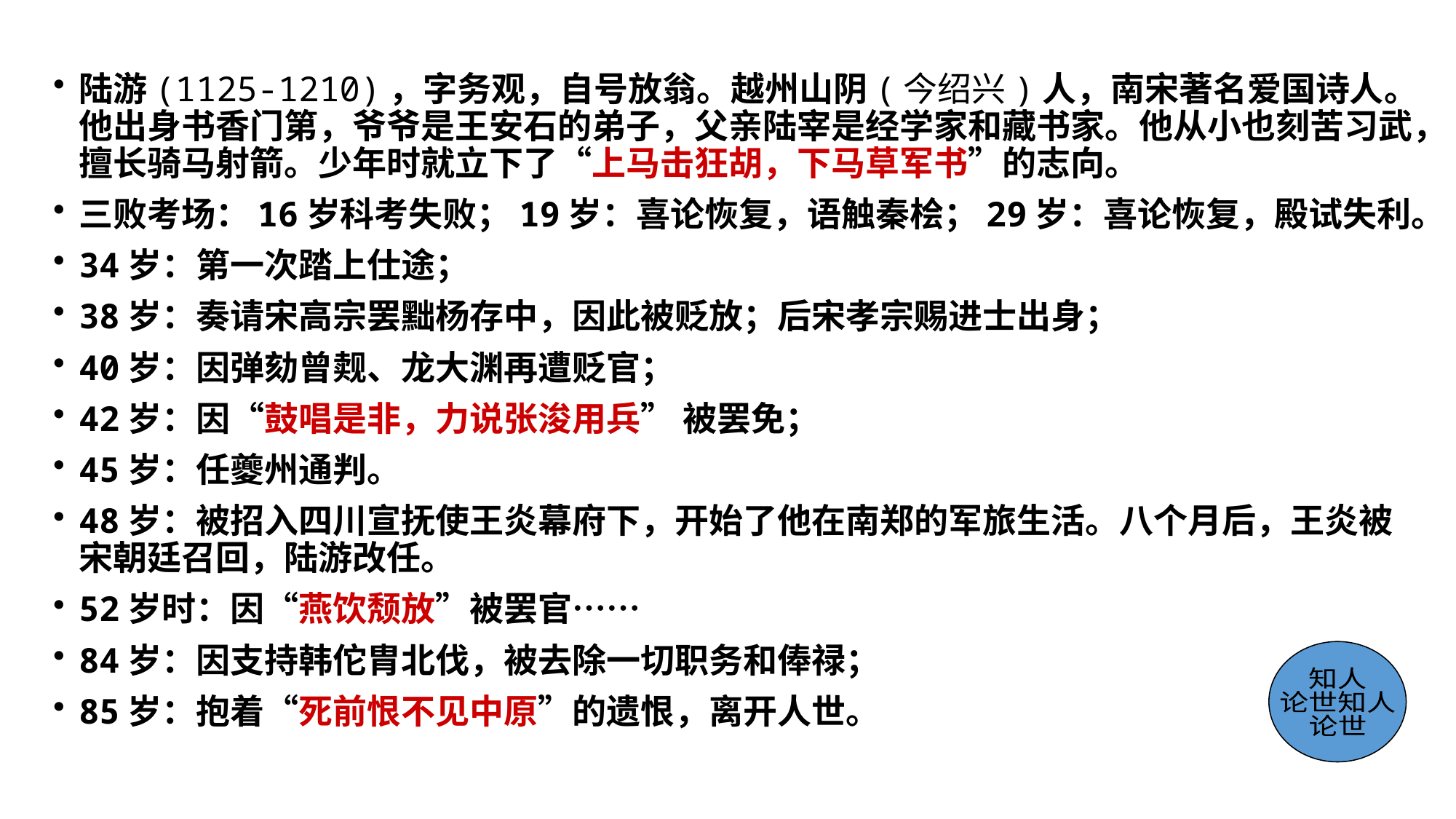

陆游(1125-1210)，字务观，自号放翁。越州山阴(今绍兴)人，南宋著名爱国诗人。他出身书香门第，爷爷是王安石的弟子，父亲陆宰是经学家和藏书家。他从小也刻苦习武，擅长骑马射箭。少年时就立下了“上马击狂胡，下马草军书”的志向。
三败考场：16岁科考失败；19岁：喜论恢复，语触秦桧；29岁：喜论恢复，殿试失利。
34岁：第一次踏上仕途；
38岁：奏请宋高宗罢黜杨存中，因此被贬放；后宋孝宗赐进士出身；
40岁：因弹劾曾觌、龙大渊再遭贬官；
42岁：因“鼓唱是非，力说张浚用兵” 被罢免；
45岁：任夔州通判。
48岁：被招入四川宣抚使王炎幕府下，开始了他在南郑的军旅生活。八个月后，王炎被宋朝廷召回，陆游改任。
52岁时：因“燕饮颓放”被罢官……
84岁：因支持韩佗胄北伐，被去除一切职务和俸禄；
85岁：抱着“死前恨不见中原”的遗恨，离开人世。

知人
论世知人
论世